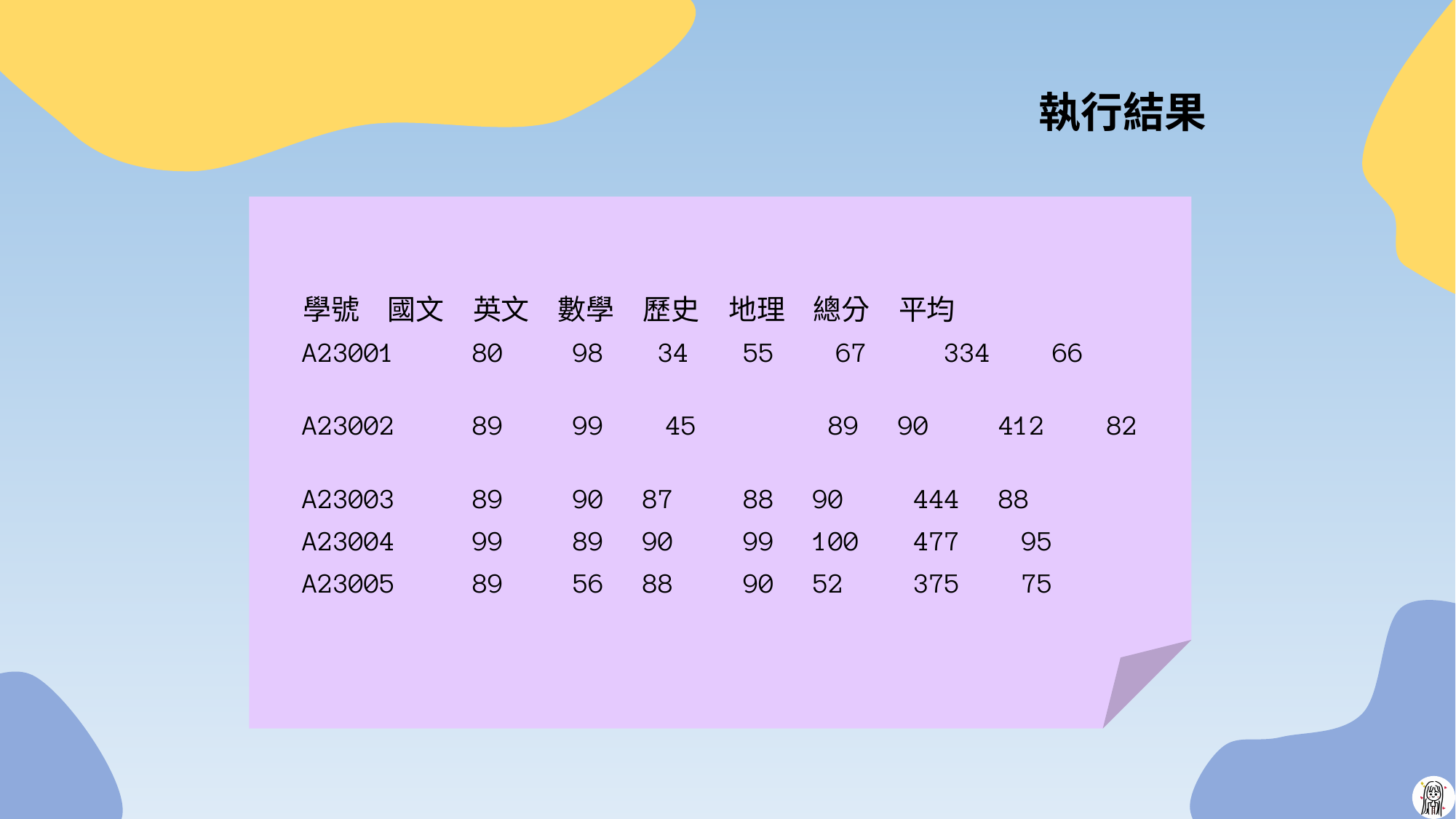

# 執行結果

學號	國文	英文	數學	歷史	地理	總分	平均
A23001	80	 98	 34 	 55    67     334    66
A23002	89	 99    45   	 89	90	 412    82
A23003	89	 90	87	 88	90	 444	 88
A23004	99	 89	90	 99	100	 477    95
A23005	89	 56	88	 90	52	 375    75

22